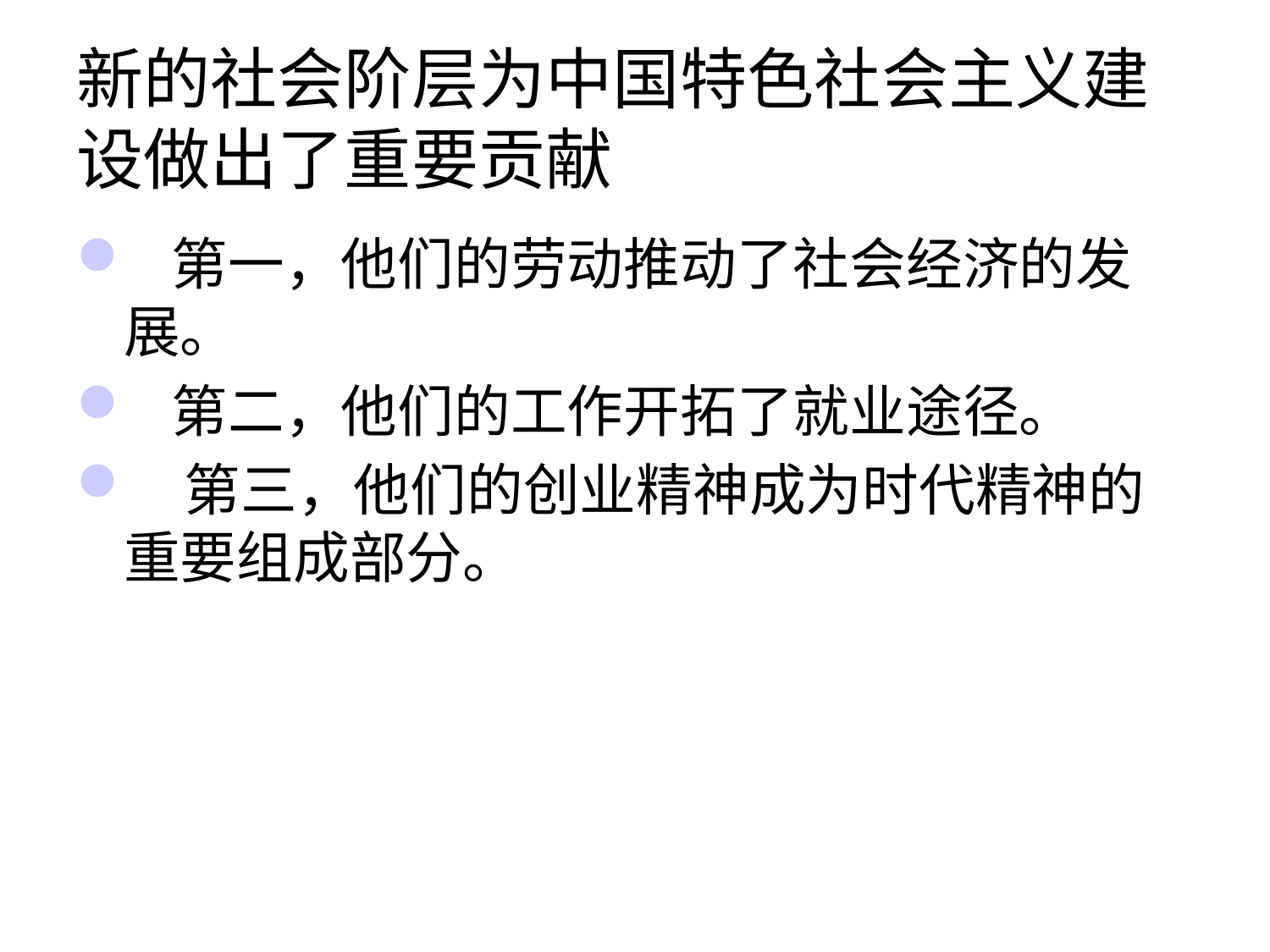

# 新的社会阶层为中国特色社会主义建设做出了重要贡献
  第一，他们的劳动推动了社会经济的发展。
  第二，他们的工作开拓了就业途径。
   第三，他们的创业精神成为时代精神的重要组成部分。